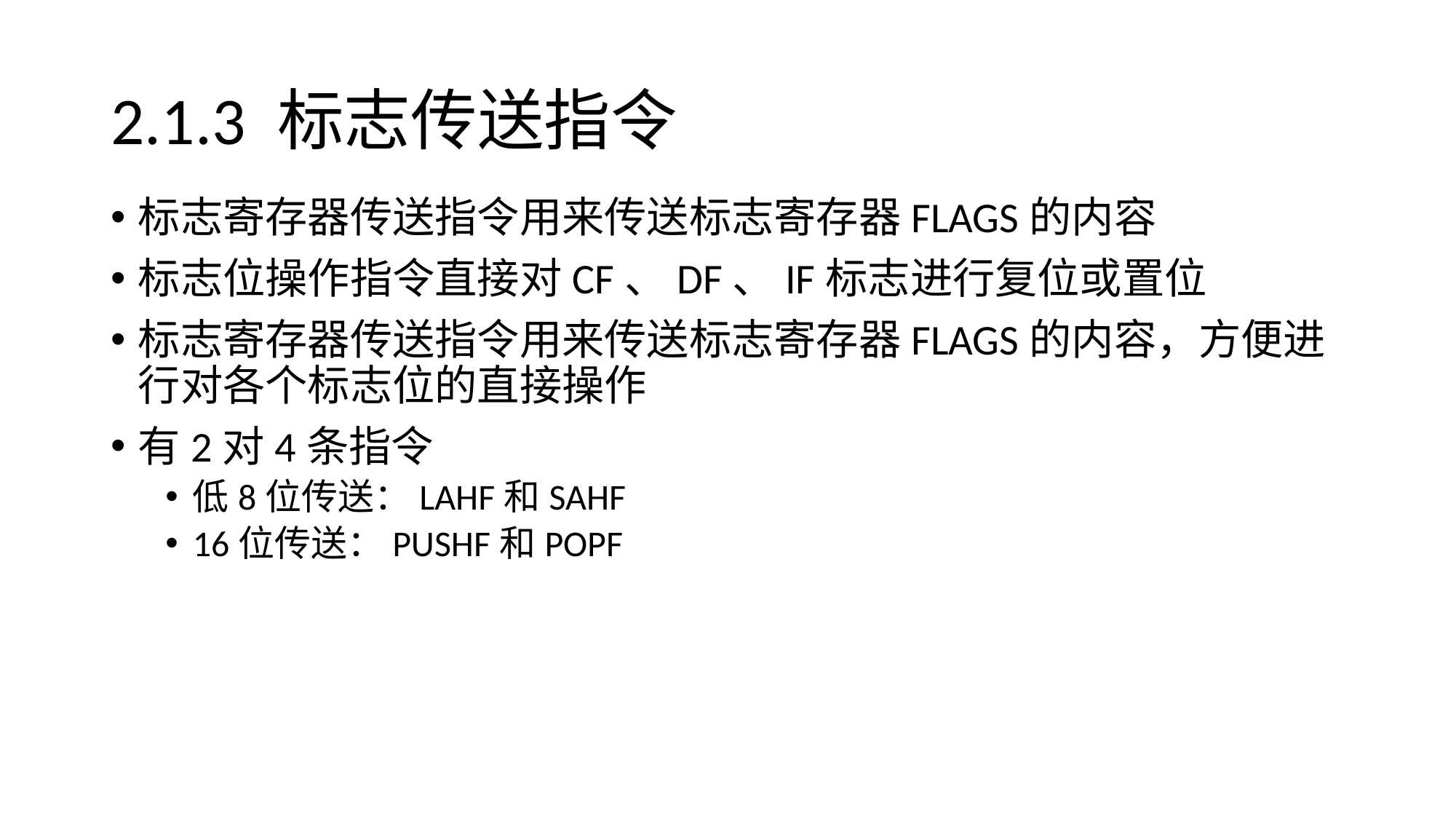

# 2.1.3 标志传送指令
标志寄存器传送指令用来传送标志寄存器FLAGS的内容
标志位操作指令直接对CF、DF、IF标志进行复位或置位
标志寄存器传送指令用来传送标志寄存器FLAGS的内容，方便进行对各个标志位的直接操作
有2对4条指令
低8位传送：LAHF和SAHF
16位传送：PUSHF和POPF